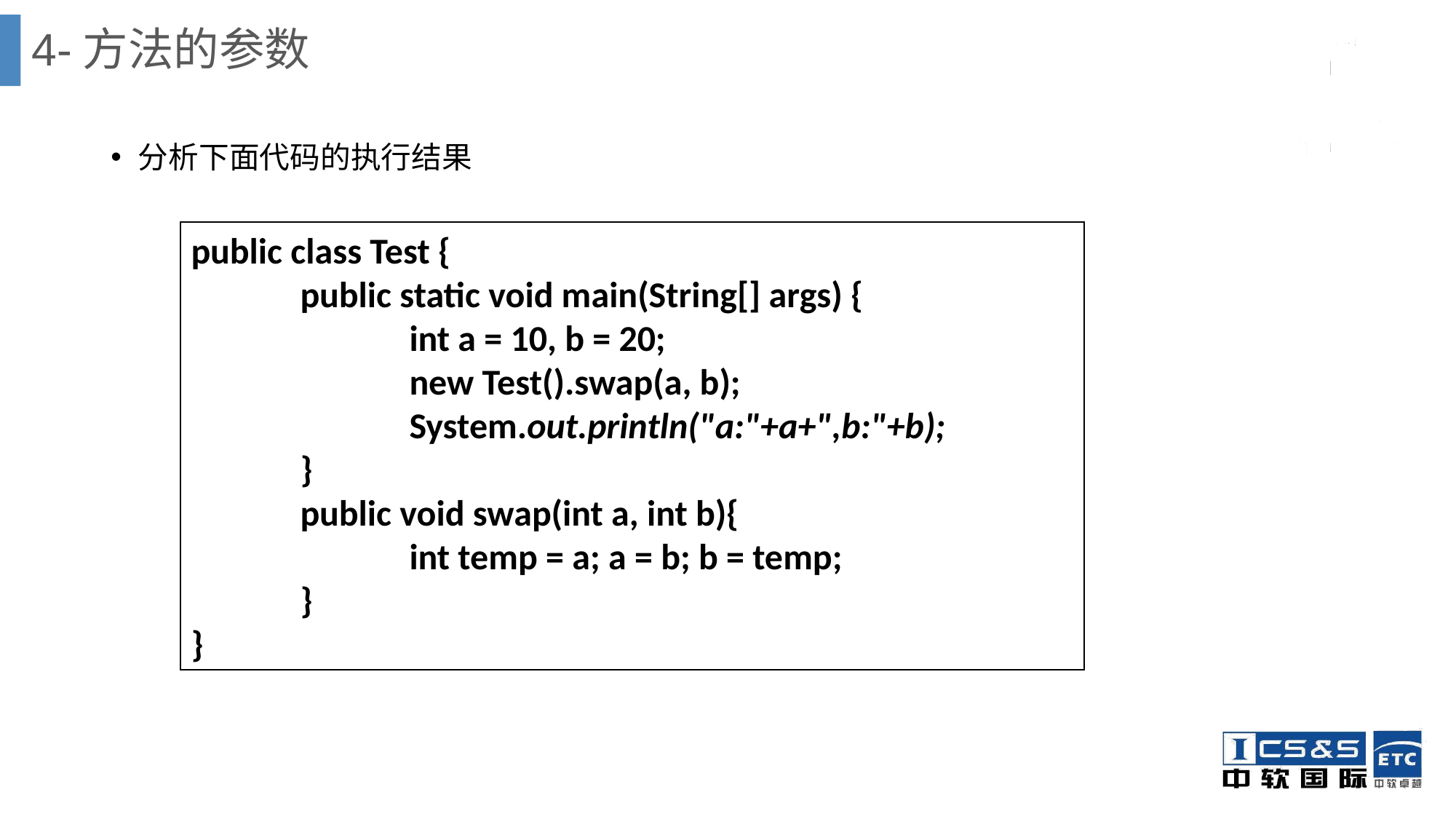

# 4-方法的参数
分析下面代码的执行结果
public class Test {
	public static void main(String[] args) {
		int a = 10, b = 20;
		new Test().swap(a, b);
		System.out.println("a:"+a+",b:"+b);
	}
	public void swap(int a, int b){
		int temp = a; a = b; b = temp;
	}
}